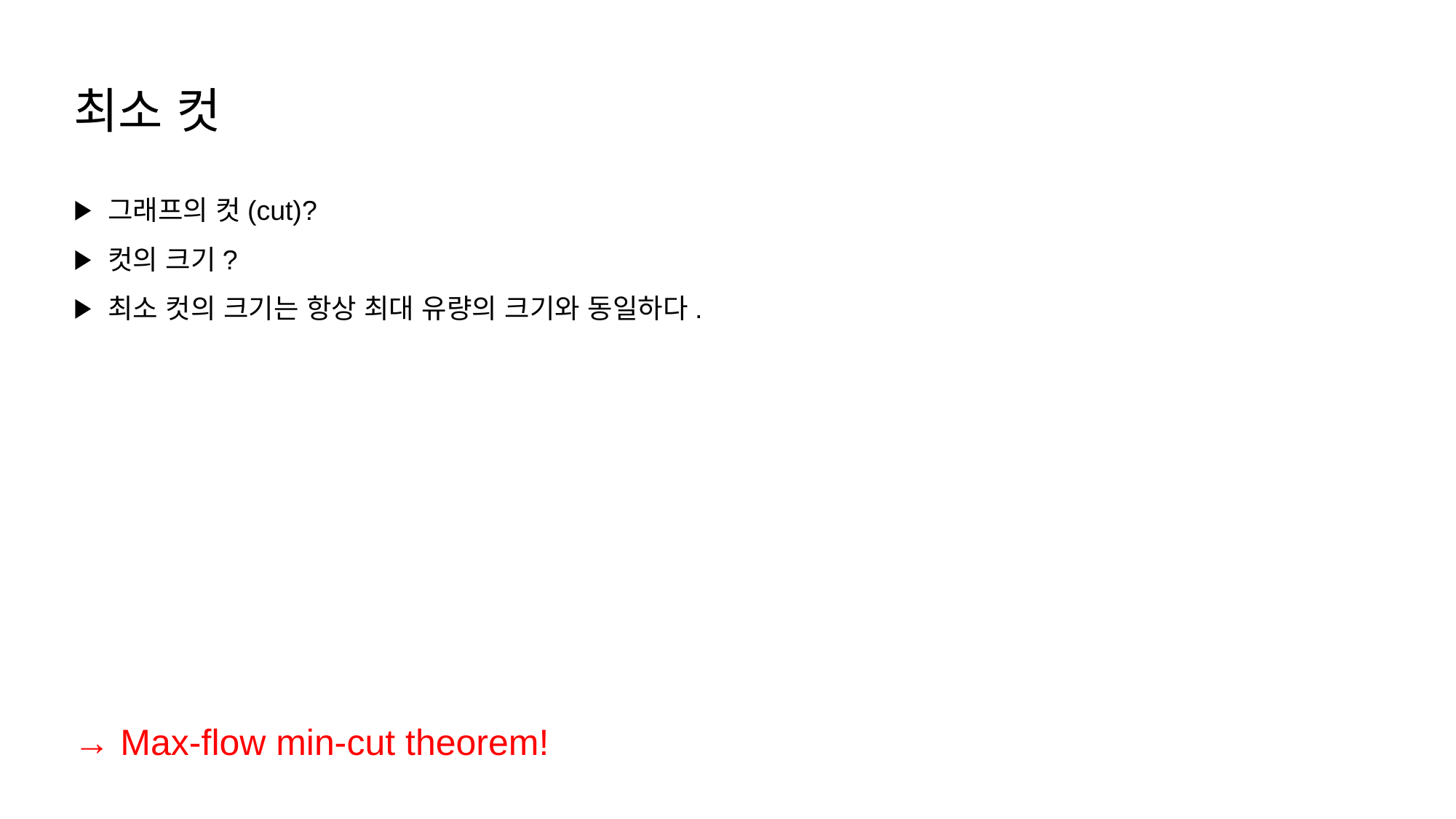

최소 컷
그래프의 컷(cut)?
컷의 크기?
최소 컷의 크기는 항상 최대 유량의 크기와 동일하다.
→ Max-flow min-cut theorem!